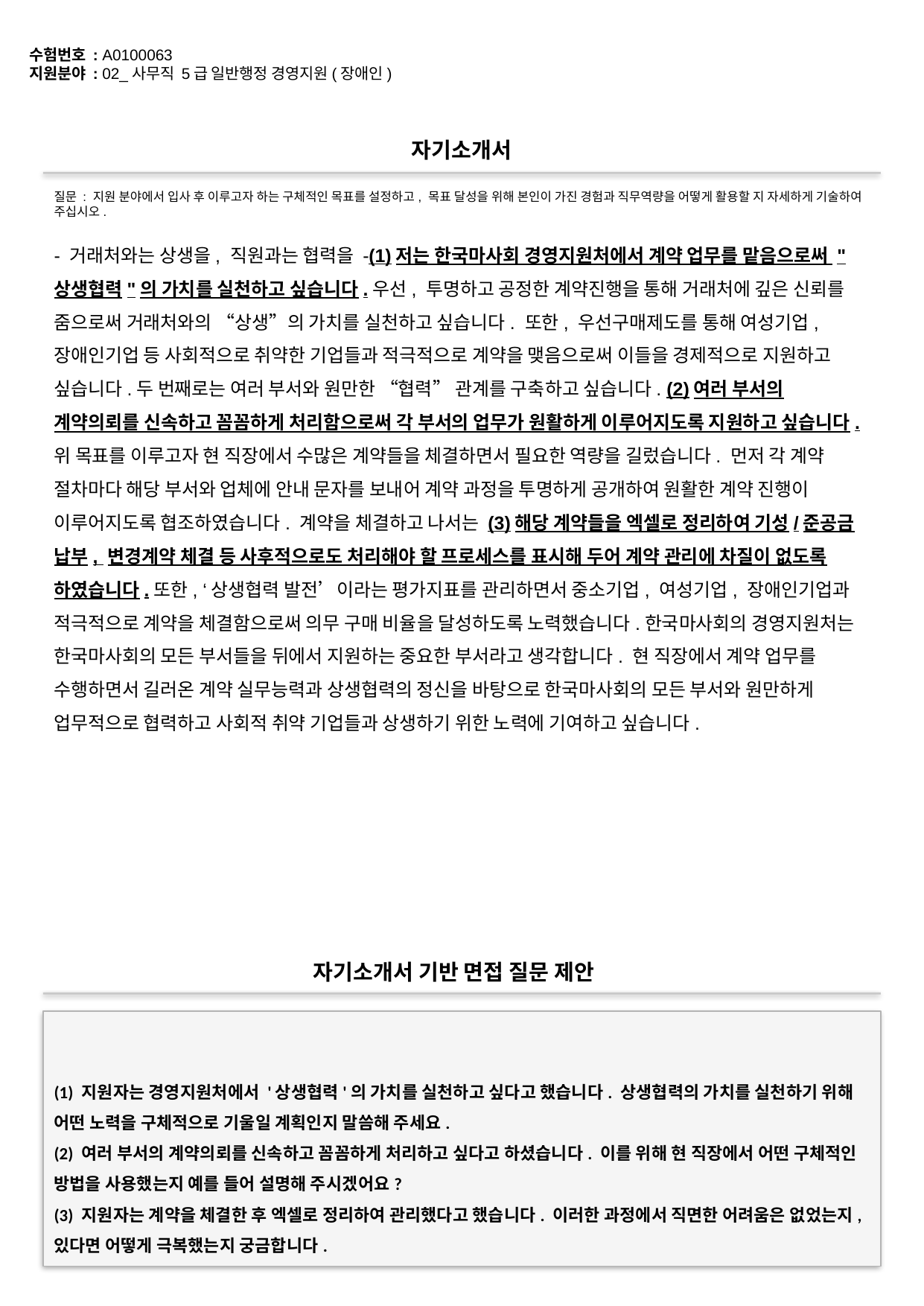

수험번호 : A0100063
지원분야 : 02_사무직 5급 일반행정 경영지원(장애인)
#

자기소개서

질문 : 지원 분야에서 입사 후 이루고자 하는 구체적인 목표를 설정하고, 목표 달성을 위해 본인이 가진 경험과 직무역량을 어떻게 활용할 지 자세하게 기술하여 주십시오.

- 거래처와는 상생을, 직원과는 협력을 -(1)저는 한국마사회 경영지원처에서 계약 업무를 맡음으로써 "상생협력"의 가치를 실천하고 싶습니다.우선, 투명하고 공정한 계약진행을 통해 거래처에 깊은 신뢰를 줌으로써 거래처와의 “상생”의 가치를 실천하고 싶습니다. 또한, 우선구매제도를 통해 여성기업, 장애인기업 등 사회적으로 취약한 기업들과 적극적으로 계약을 맺음으로써 이들을 경제적으로 지원하고 싶습니다.두 번째로는 여러 부서와 원만한 “협력” 관계를 구축하고 싶습니다. (2)여러 부서의 계약의뢰를 신속하고 꼼꼼하게 처리함으로써 각 부서의 업무가 원활하게 이루어지도록 지원하고 싶습니다.위 목표를 이루고자 현 직장에서 수많은 계약들을 체결하면서 필요한 역량을 길렀습니다. 먼저 각 계약 절차마다 해당 부서와 업체에 안내 문자를 보내어 계약 과정을 투명하게 공개하여 원활한 계약 진행이 이루어지도록 협조하였습니다. 계약을 체결하고 나서는 (3)해당 계약들을 엑셀로 정리하여 기성/준공금 납부, 변경계약 체결 등 사후적으로도 처리해야 할 프로세스를 표시해 두어 계약 관리에 차질이 없도록 하였습니다.또한, ‘상생협력 발전’이라는 평가지표를 관리하면서 중소기업, 여성기업, 장애인기업과 적극적으로 계약을 체결함으로써 의무 구매 비율을 달성하도록 노력했습니다.한국마사회의 경영지원처는 한국마사회의 모든 부서들을 뒤에서 지원하는 중요한 부서라고 생각합니다. 현 직장에서 계약 업무를 수행하면서 길러온 계약 실무능력과 상생협력의 정신을 바탕으로 한국마사회의 모든 부서와 원만하게 업무적으로 협력하고 사회적 취약 기업들과 상생하기 위한 노력에 기여하고 싶습니다.

자기소개서 기반 면접 질문 제안

(1) 지원자는 경영지원처에서 '상생협력'의 가치를 실천하고 싶다고 했습니다. 상생협력의 가치를 실천하기 위해 어떤 노력을 구체적으로 기울일 계획인지 말씀해 주세요.
(2) 여러 부서의 계약의뢰를 신속하고 꼼꼼하게 처리하고 싶다고 하셨습니다. 이를 위해 현 직장에서 어떤 구체적인 방법을 사용했는지 예를 들어 설명해 주시겠어요?
(3) 지원자는 계약을 체결한 후 엑셀로 정리하여 관리했다고 했습니다. 이러한 과정에서 직면한 어려움은 없었는지, 있다면 어떻게 극복했는지 궁금합니다.